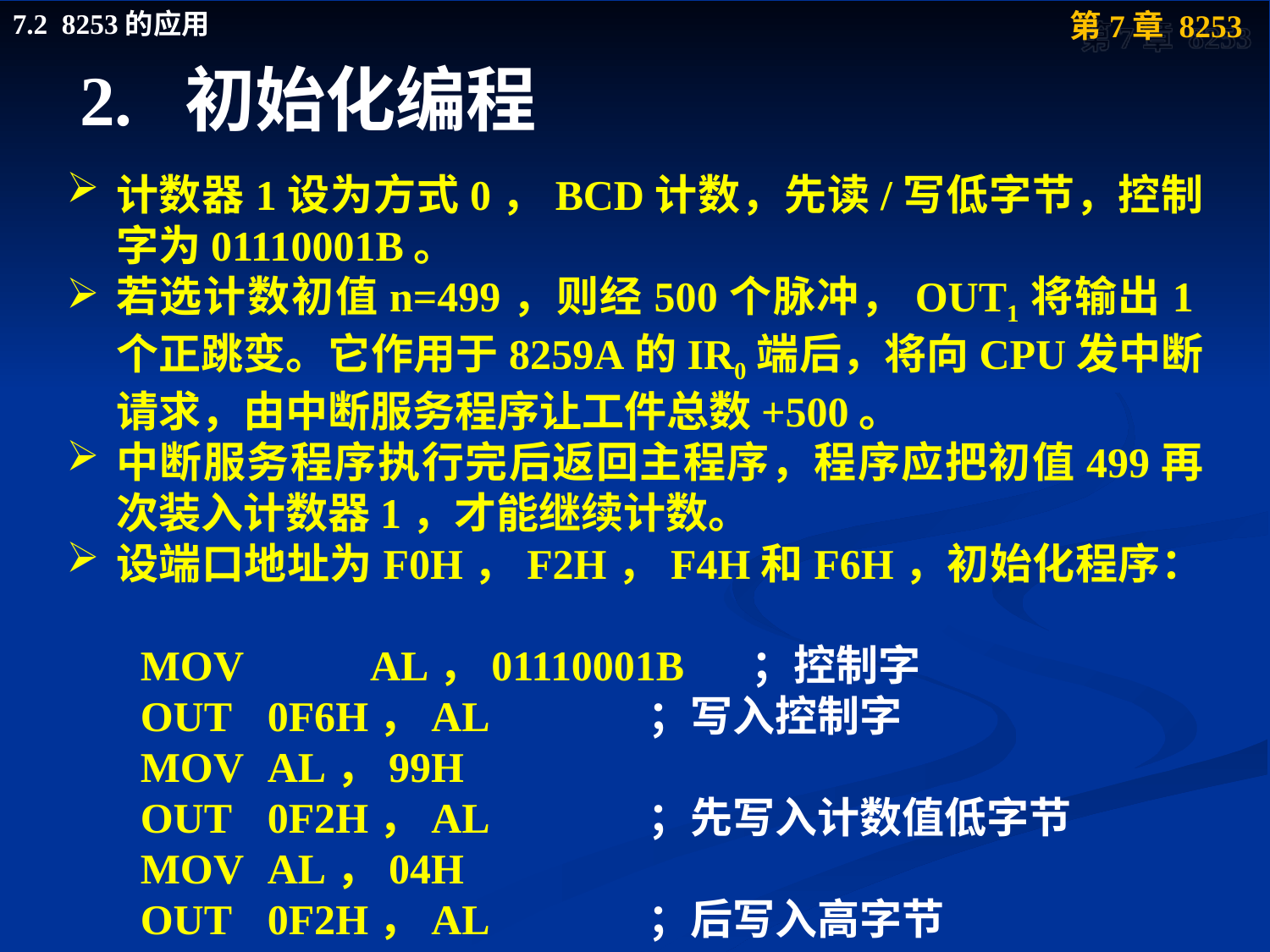

# 2.  初始化编程
计数器1设为方式0，BCD计数，先读/写低字节，控制字为01110001B。
若选计数初值n=499，则经500个脉冲，OUT1将输出1个正跳变。它作用于8259A的IR0端后，将向CPU发中断请求，由中断服务程序让工件总数+500。
中断服务程序执行完后返回主程序，程序应把初值499再次装入计数器1，才能继续计数。
设端口地址为F0H，F2H，F4H和F6H，初始化程序：
       MOV	AL，01110001B	；控制字
       OUT	0F6H，AL		；写入控制字
       MOV	AL，99H
       OUT	0F2H，AL		；先写入计数值低字节
       MOV	AL，04H
       OUT	0F2H，AL		；后写入高字节